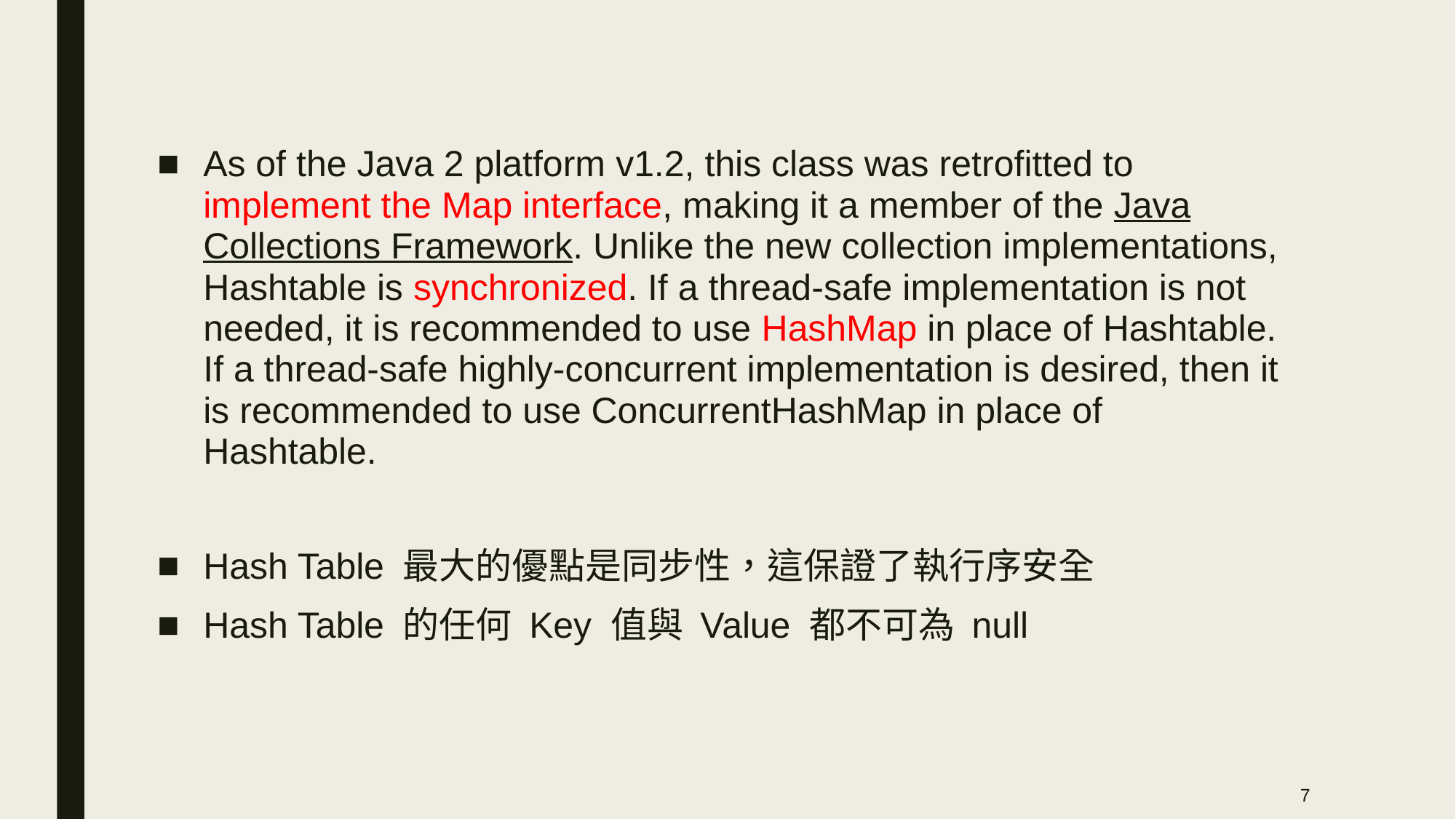

As of the Java 2 platform v1.2, this class was retrofitted to implement the Map interface, making it a member of the Java Collections Framework. Unlike the new collection implementations, Hashtable is synchronized. If a thread-safe implementation is not needed, it is recommended to use HashMap in place of Hashtable. If a thread-safe highly-concurrent implementation is desired, then it is recommended to use ConcurrentHashMap in place of Hashtable.
Hash Table 最大的優點是同步性，這保證了執行序安全
Hash Table 的任何 Key 值與 Value 都不可為 null
7